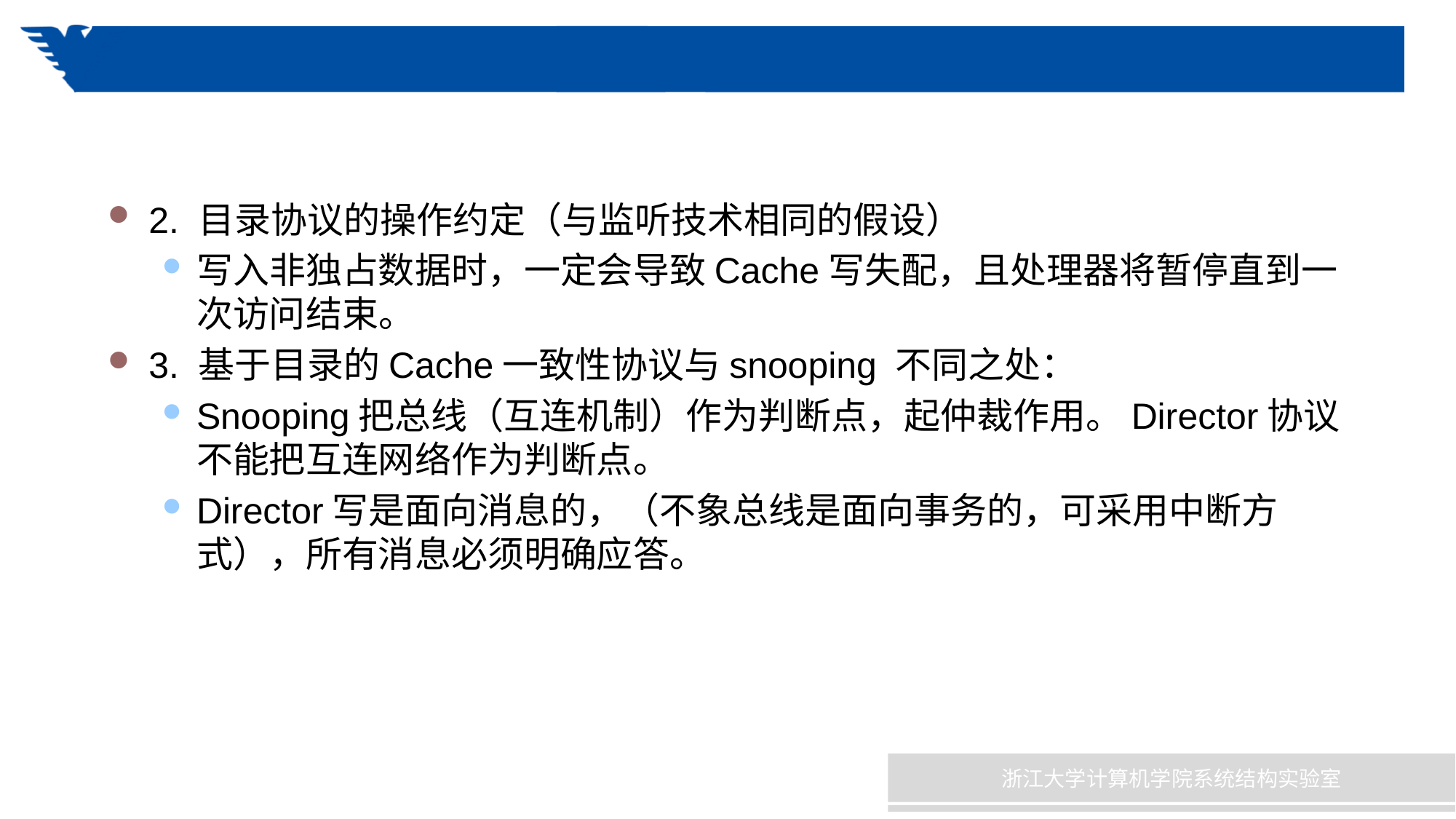

#
2. 目录协议的操作约定（与监听技术相同的假设）
写入非独占数据时，一定会导致Cache写失配，且处理器将暂停直到一次访问结束。
3. 基于目录的Cache一致性协议与snooping 不同之处：
Snooping把总线（互连机制）作为判断点，起仲裁作用。Director协议不能把互连网络作为判断点。
Director写是面向消息的，（不象总线是面向事务的，可采用中断方式），所有消息必须明确应答。